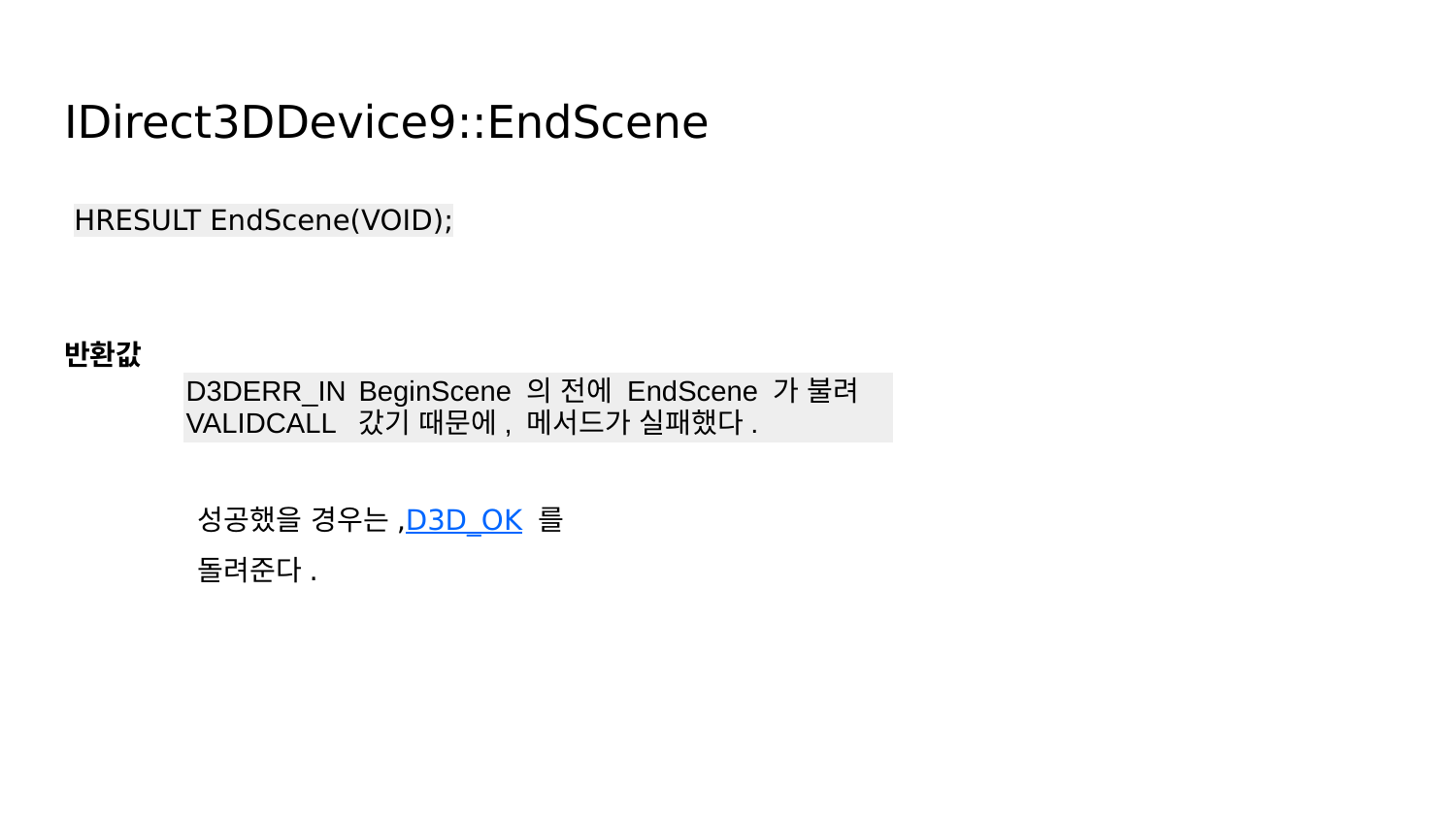

# IDirect3DDevice9::EndScene

HRESULT EndScene(VOID);

반환값

성공했을 경우는,D3D_OK 를 돌려준다.
| D3DERR\_INVALIDCALL | BeginScene 의 전에 EndScene 가 불려 갔기 때문에, 메서드가 실패했다. |
| --- | --- |